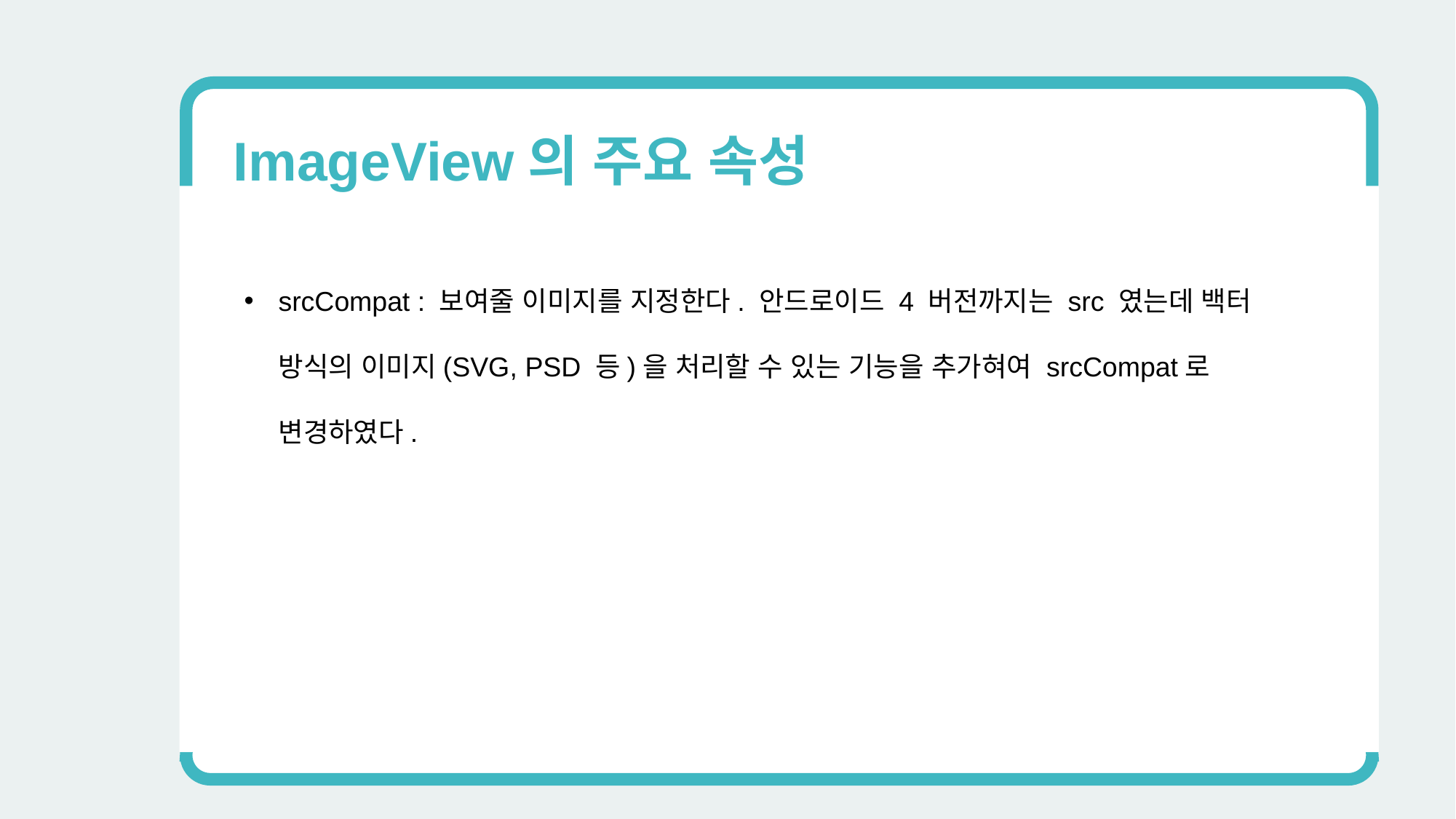

ImageView의 주요 속성

srcCompat : 보여줄 이미지를 지정한다. 안드로이드 4 버전까지는 src 였는데 백터 방식의 이미지(SVG, PSD 등)을 처리할 수 있는 기능을 추가혀여 srcCompat로 변경하였다.